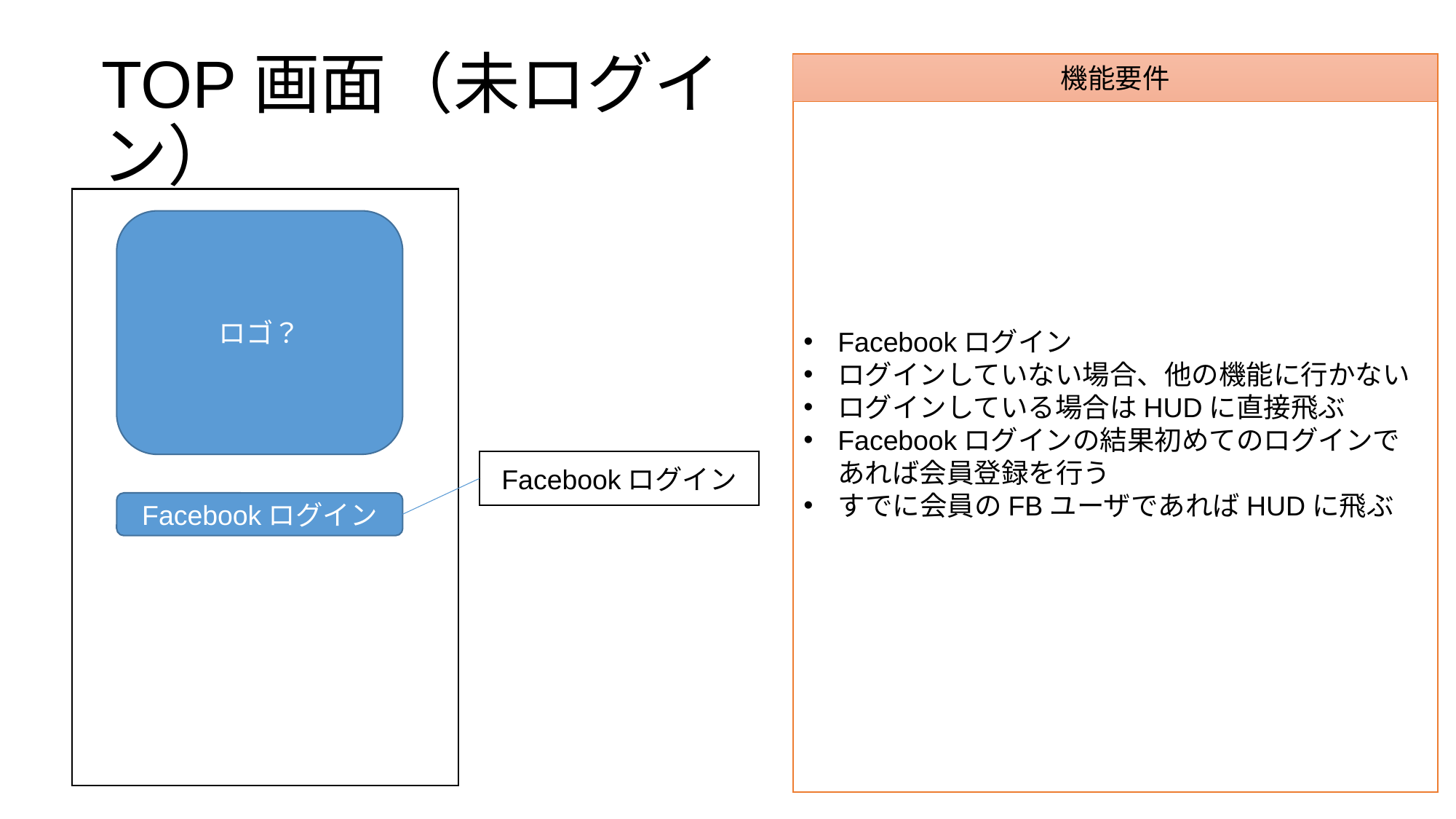

# TOP画面（未ログイン）
Facebookログイン
ログインしていない場合、他の機能に行かない
ログインしている場合はHUDに直接飛ぶ
Facebookログインの結果初めてのログインであれば会員登録を行う
すでに会員のFBユーザであればHUDに飛ぶ
機能要件

ロゴ？
Facebookログイン
Facebookログイン